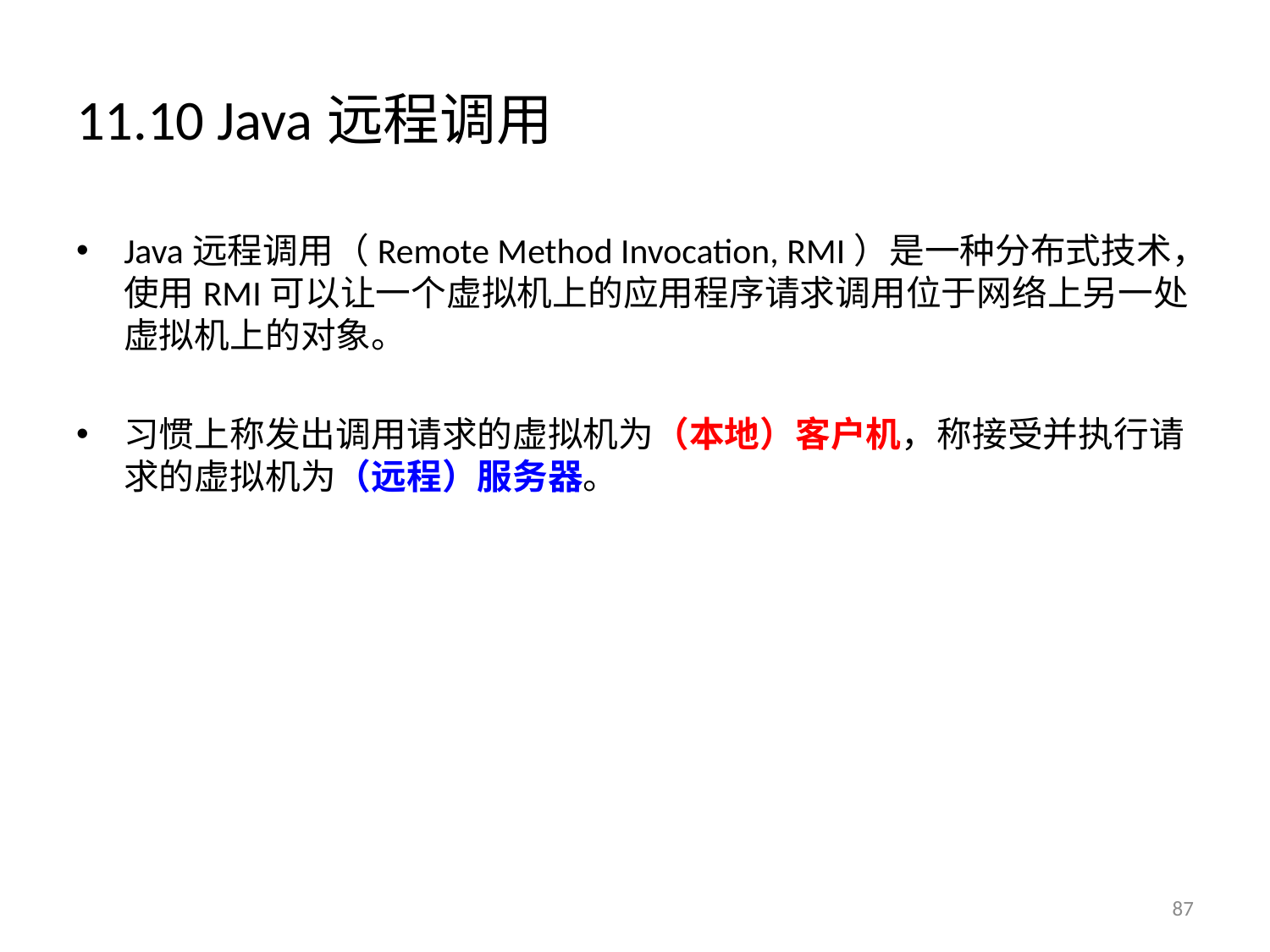

# 11.10 Java远程调用
Java远程调用（Remote Method Invocation, RMI）是一种分布式技术，使用RMI可以让一个虚拟机上的应用程序请求调用位于网络上另一处虚拟机上的对象。

习惯上称发出调用请求的虚拟机为（本地）客户机，称接受并执行请求的虚拟机为（远程）服务器。
87